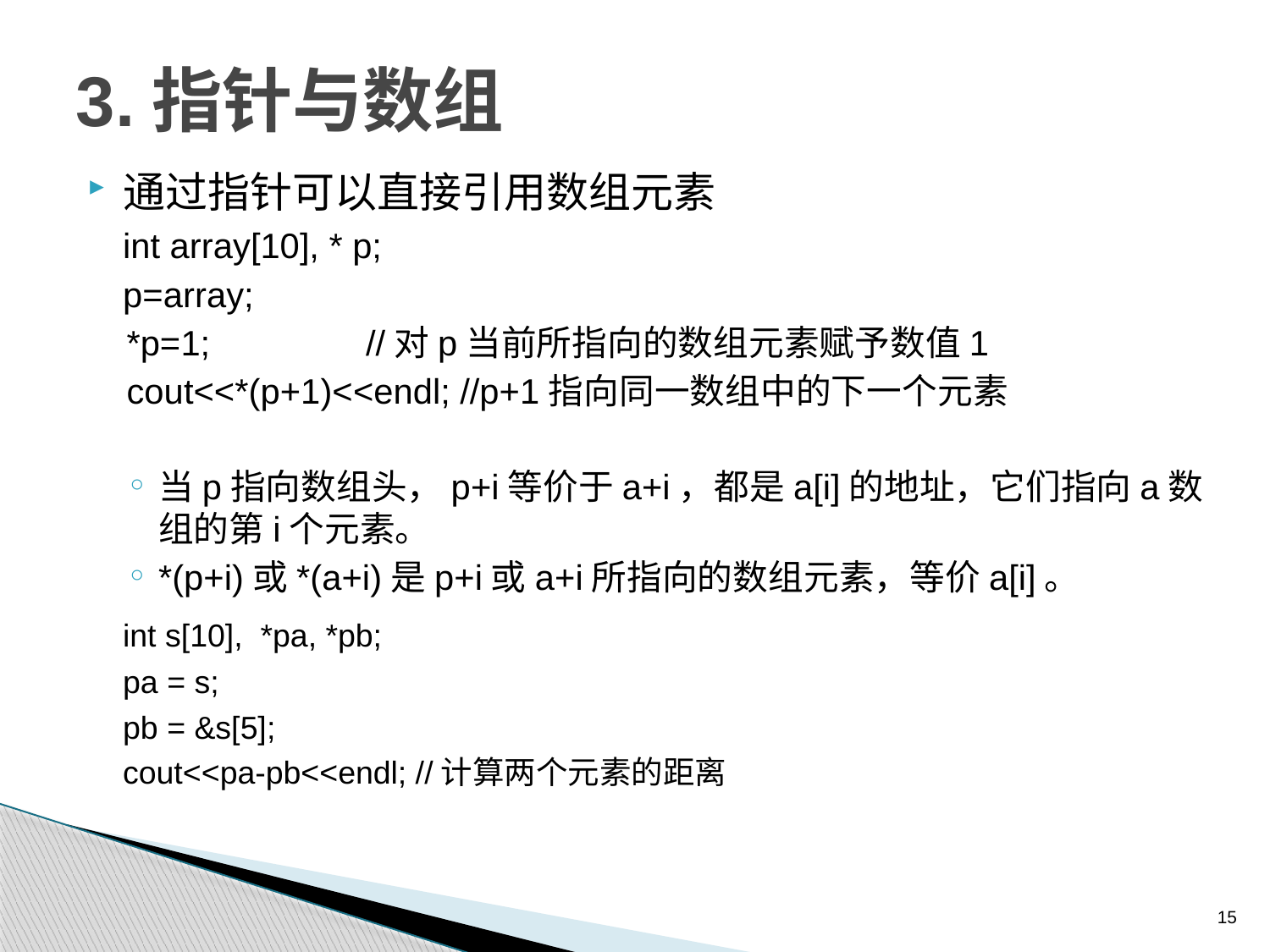

# 3.指针与数组
通过指针可以直接引用数组元素
	int array[10], * p;
	p=array;
*p=1;                //对p当前所指向的数组元素赋予数值1
cout<<*(p+1)<<endl; //p+1指向同一数组中的下一个元素

当p指向数组头，p+i等价于a+i，都是a[i]的地址，它们指向a数组的第i个元素。
*(p+i)或*(a+i)是p+i或a+i所指向的数组元素，等价a[i]。
	int s[10],  *pa, *pb;
	pa = s;
	pb = &s[5];
	cout<<pa-pb<<endl; //计算两个元素的距离

15